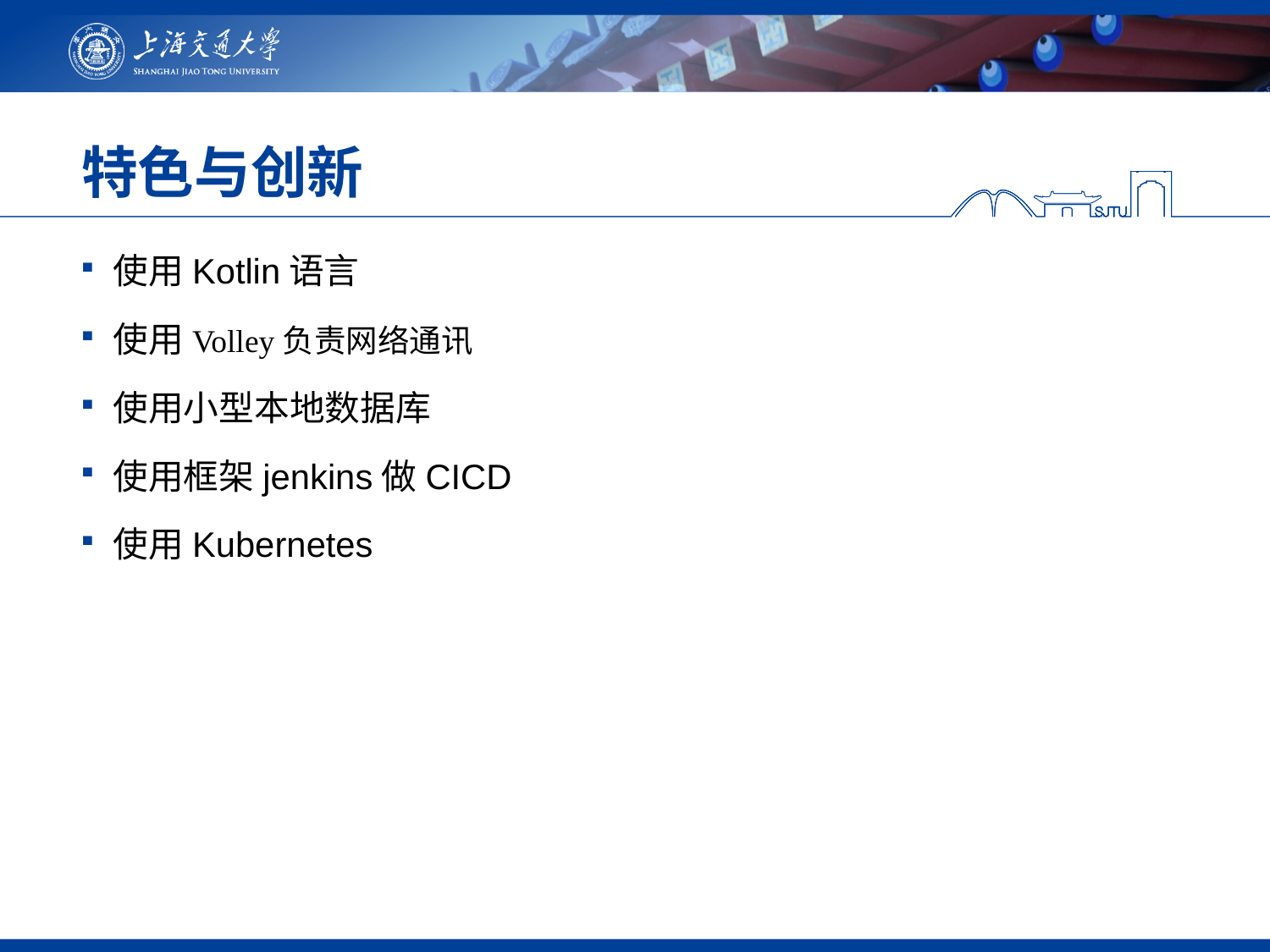

# 特色与创新
使用Kotlin语言
使用Volley负责网络通讯
使用小型本地数据库
使用框架jenkins做CICD
使用Kubernetes